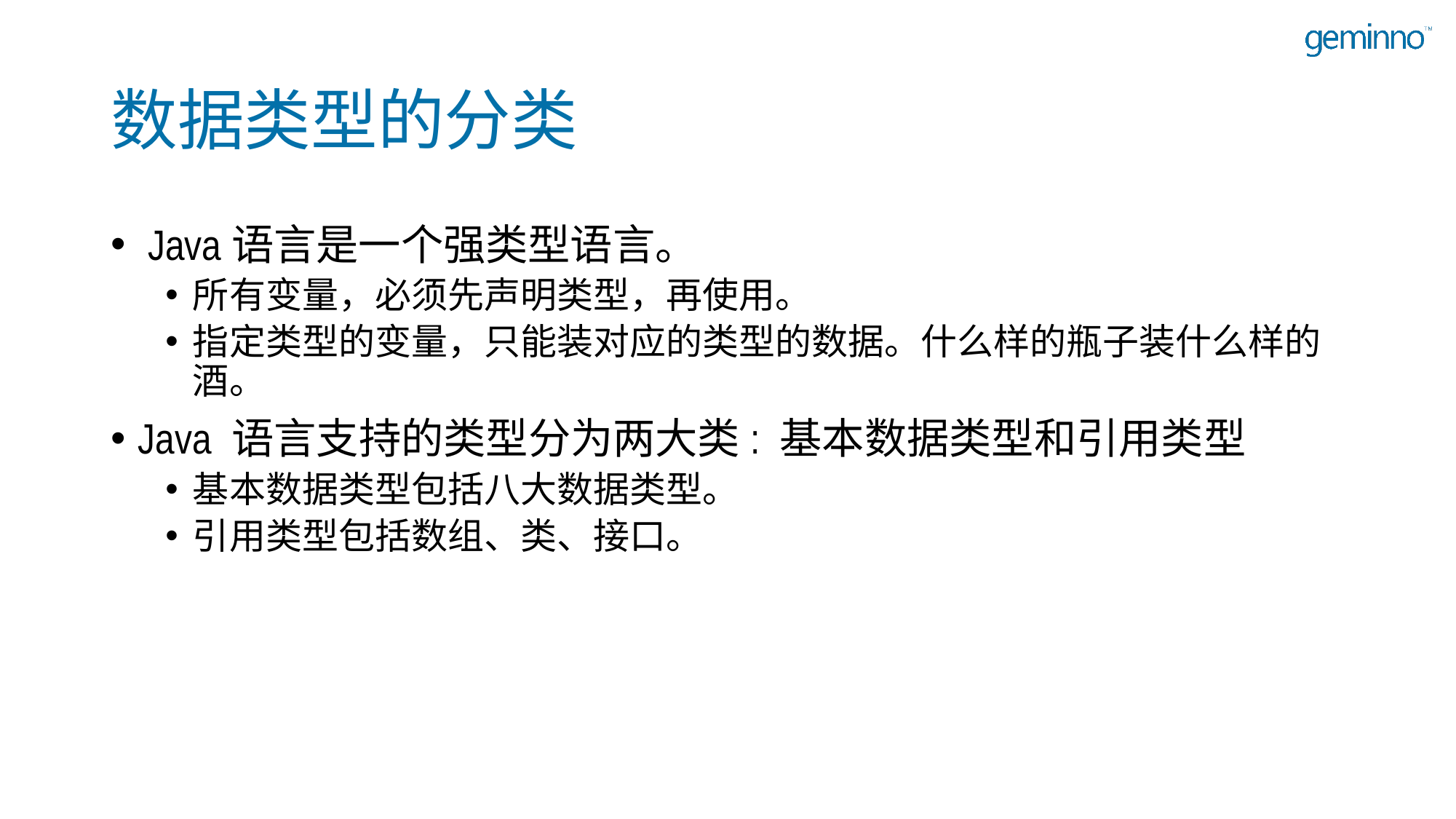

# 数据类型的分类
 Java语言是一个强类型语言。
所有变量，必须先声明类型，再使用。
指定类型的变量，只能装对应的类型的数据。什么样的瓶子装什么样的酒。
Java 语言支持的类型分为两大类: 基本数据类型和引用类型
基本数据类型包括八大数据类型。
引用类型包括数组、类、接口。